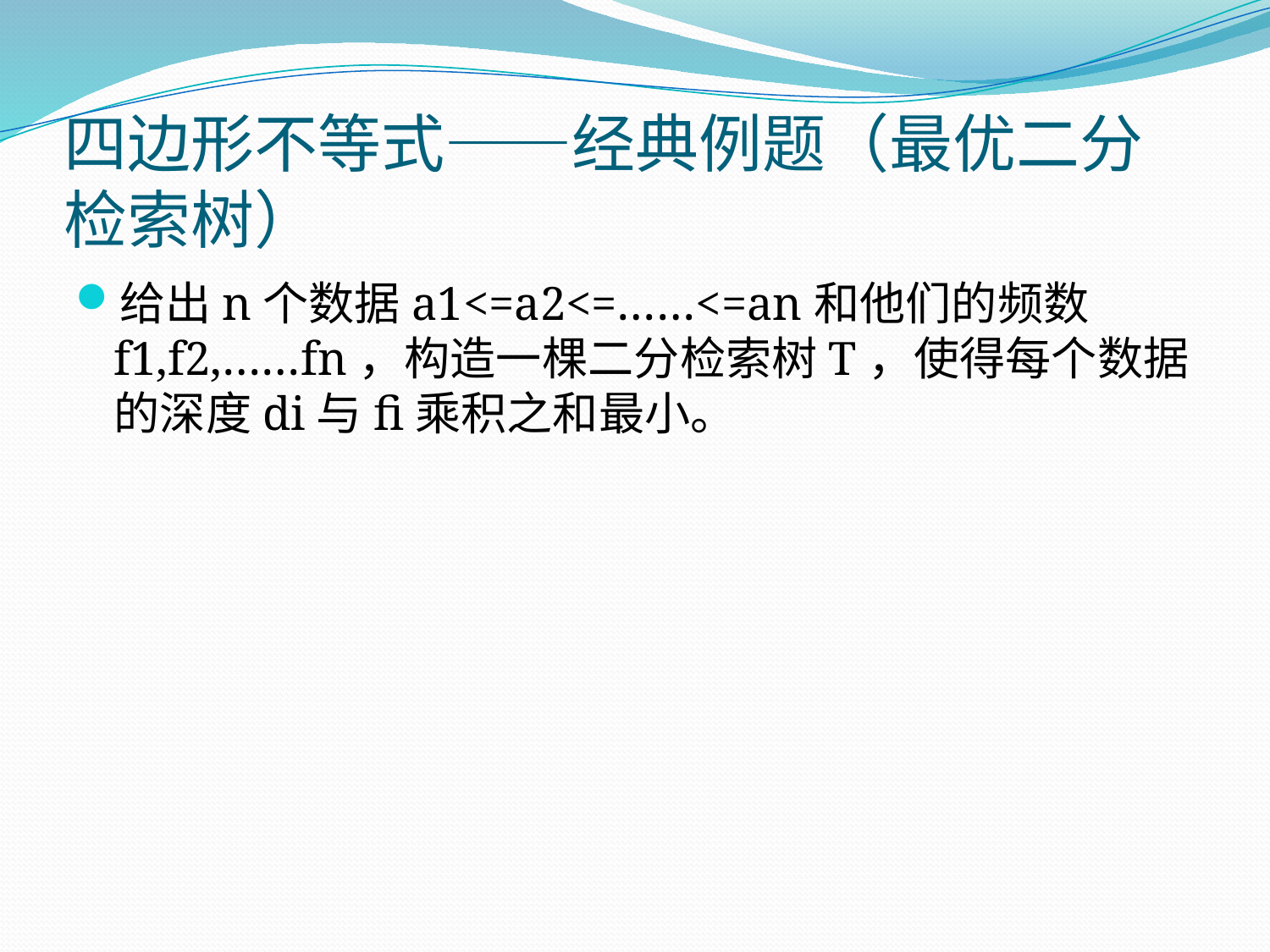

# 四边形不等式——经典例题（最优二分检索树）
给出n个数据a1<=a2<=……<=an和他们的频数f1,f2,……fn，构造一棵二分检索树T，使得每个数据的深度di与fi乘积之和最小。